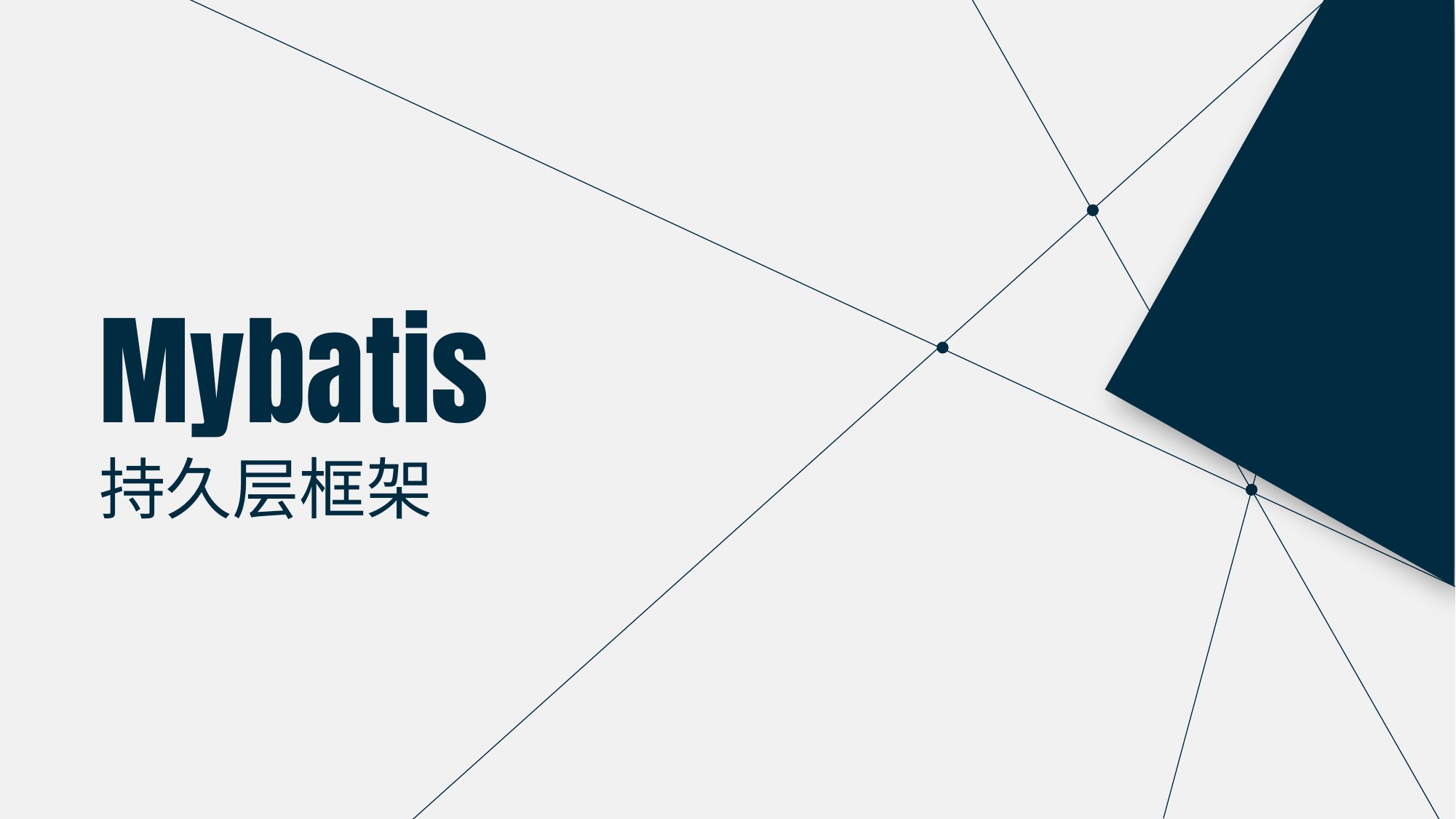

Mybatis
持久层框架

Fresh business general template
Applicable to enterprise introduction, summary report, sales marketing, chart data